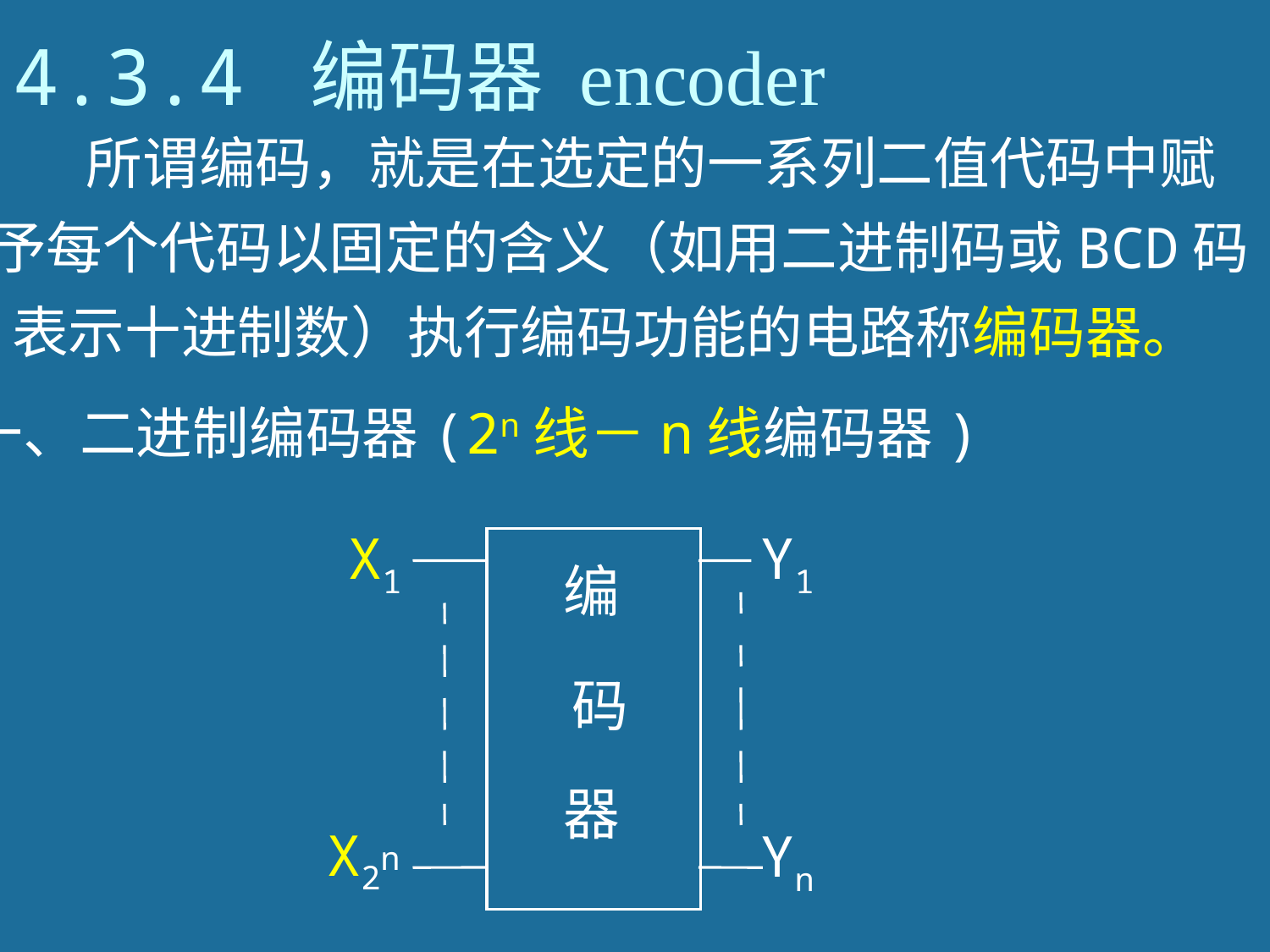

# 4.3.4 编码器 encoder
所谓编码，就是在选定的一系列二值代码中赋
予每个代码以固定的含义（如用二进制码或BCD码
表示十进制数）执行编码功能的电路称编码器。

一、二进制编码器(2n线－n线编码器)
X1
Y1

编

 码

器

X2n
Yn

87